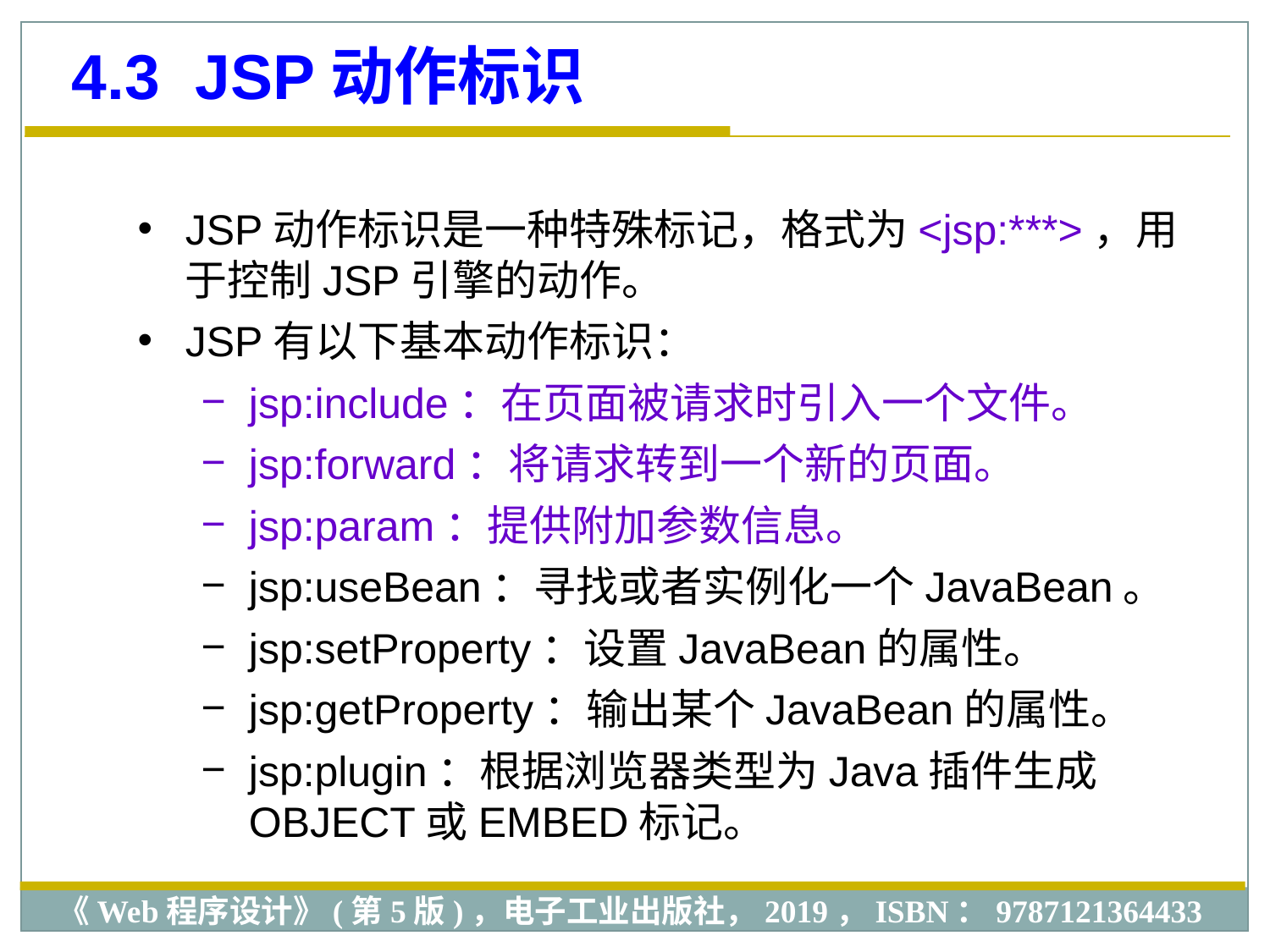

4.3  JSP动作标识
JSP动作标识是一种特殊标记，格式为<jsp:***>，用于控制JSP引擎的动作。
JSP有以下基本动作标识：
jsp:include：在页面被请求时引入一个文件。
jsp:forward：将请求转到一个新的页面。
jsp:param：提供附加参数信息。
jsp:useBean：寻找或者实例化一个JavaBean。
jsp:setProperty：设置JavaBean的属性。
jsp:getProperty：输出某个JavaBean的属性。
jsp:plugin：根据浏览器类型为Java插件生成OBJECT或EMBED标记。